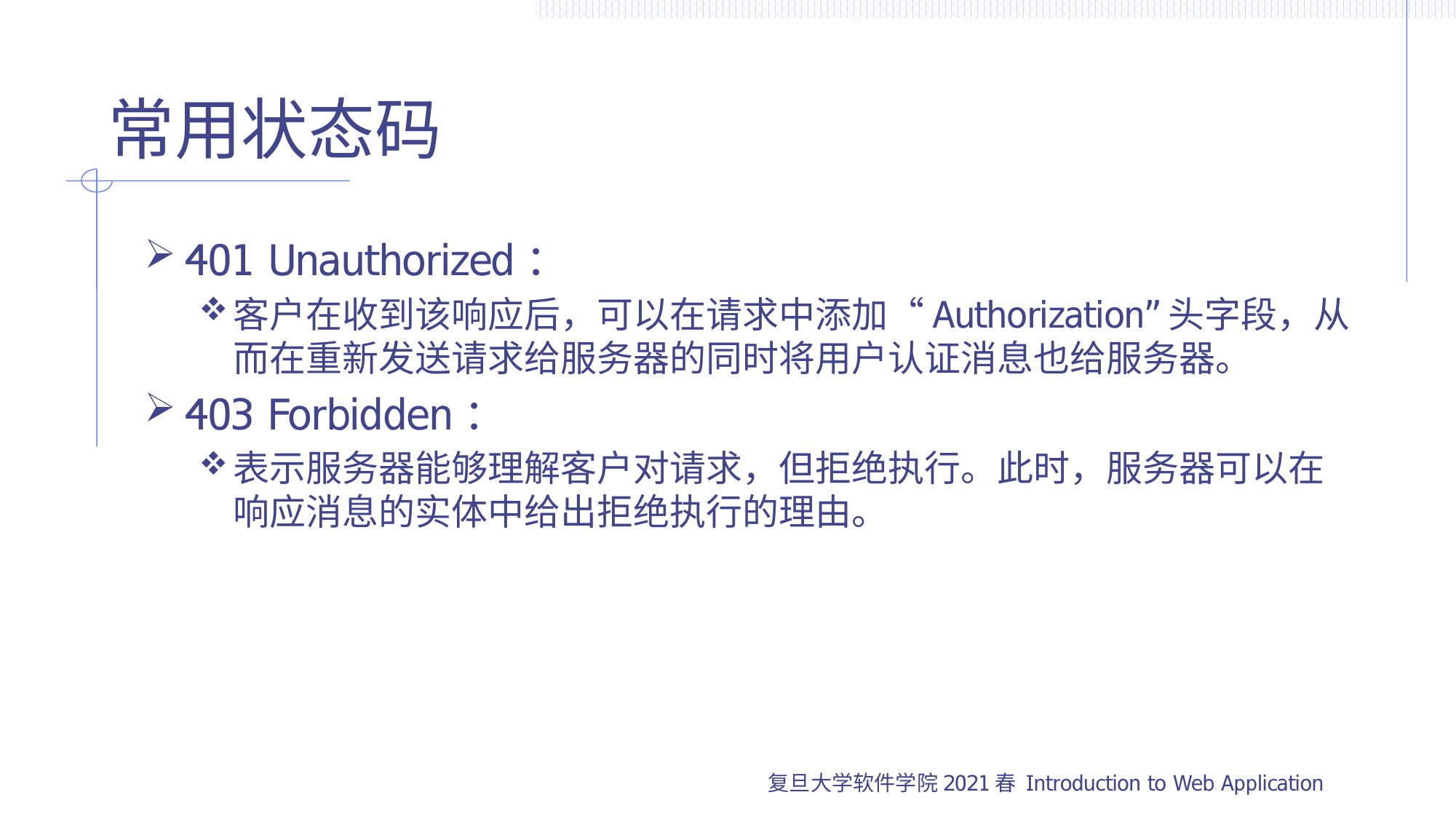

# 常用状态码
401 Unauthorized：
客户在收到该响应后，可以在请求中添加“Authorization”头字段，从而在重新发送请求给服务器的同时将用户认证消息也给服务器。
403 Forbidden：
表示服务器能够理解客户对请求，但拒绝执行。此时，服务器可以在响应消息的实体中给出拒绝执行的理由。